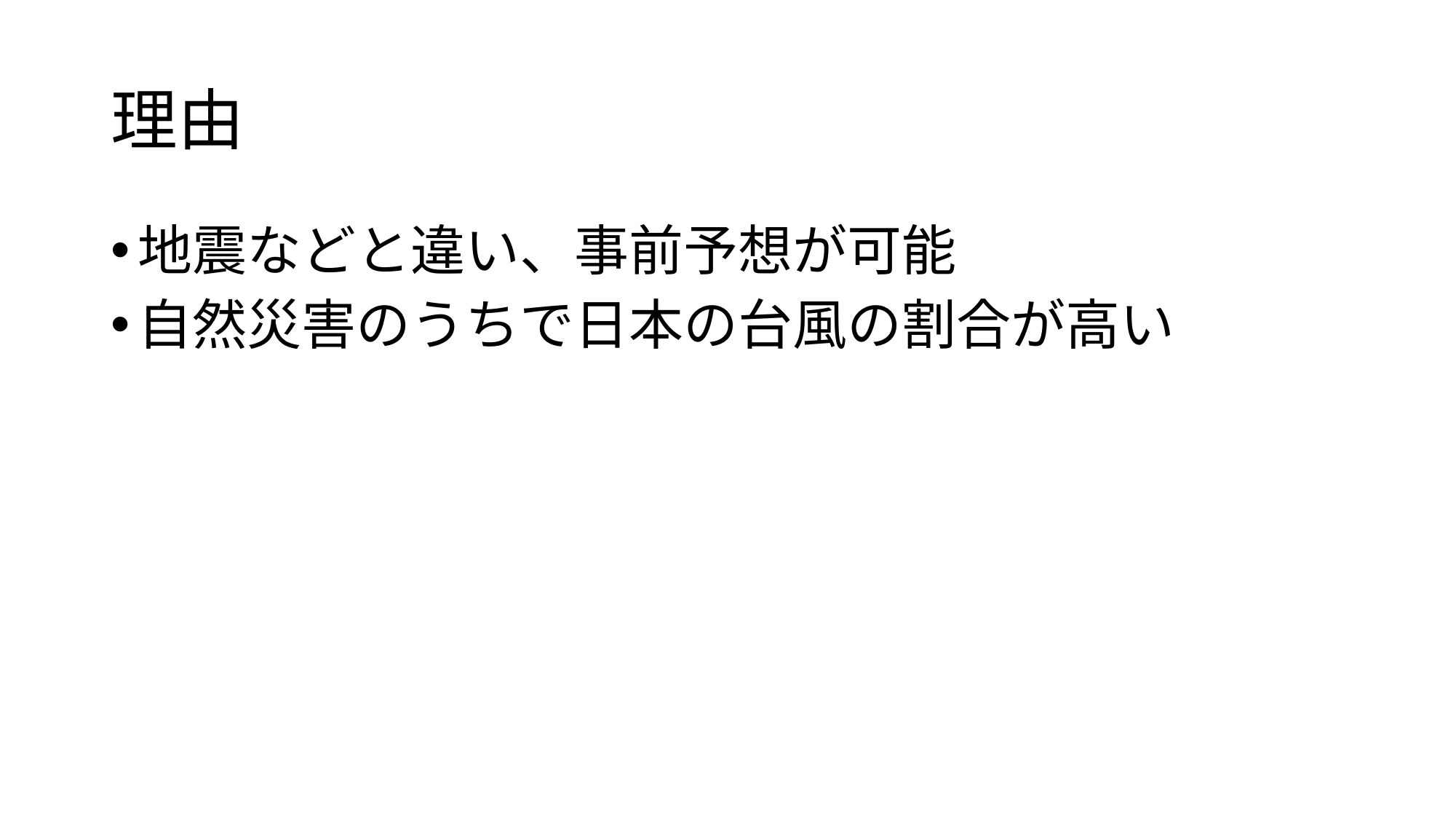

# 理由
地震などと違い、事前予想が可能
自然災害のうちで日本の台風の割合が高い